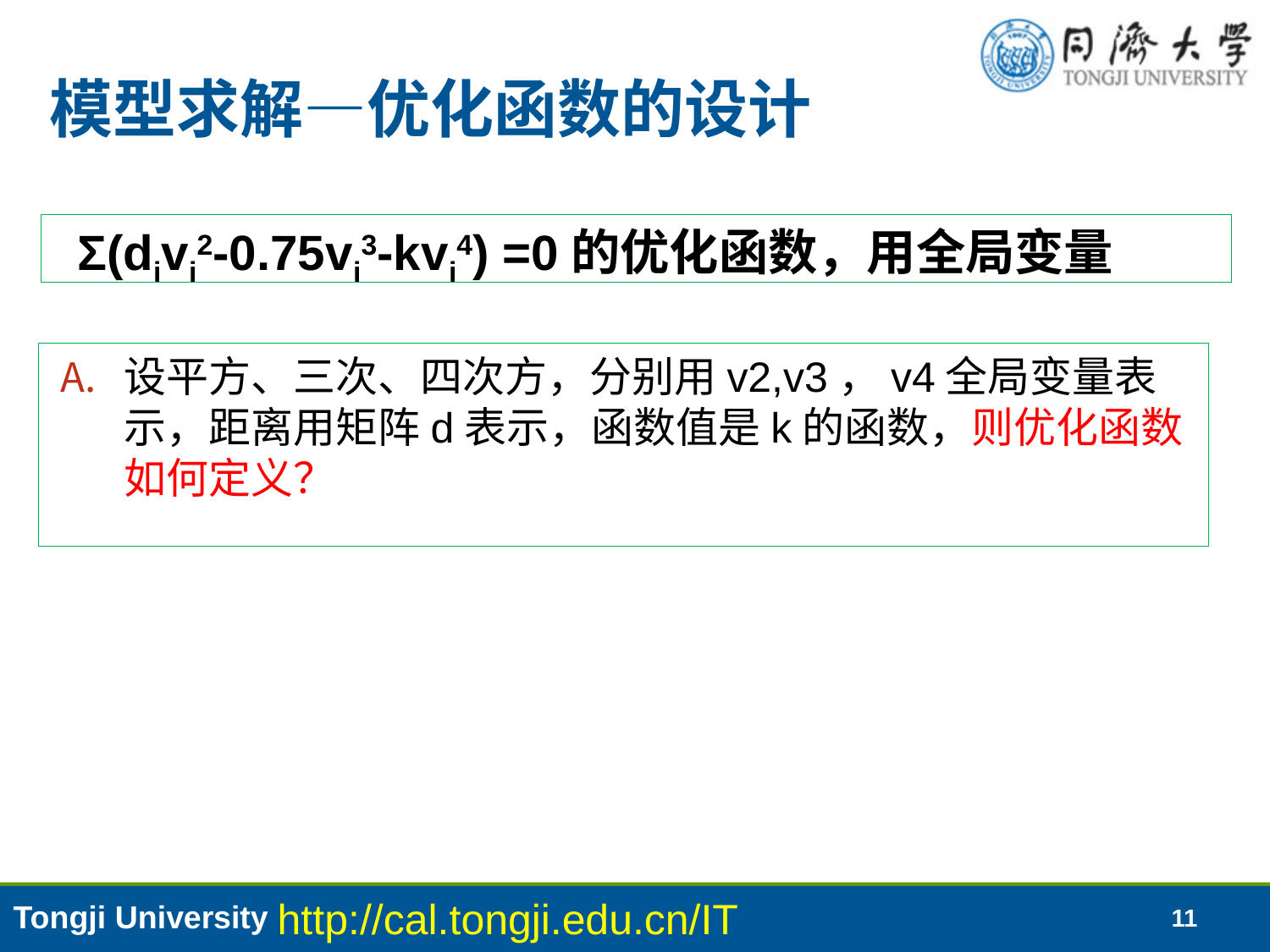

# 模型求解—优化函数的设计
 Σ(divi2-0.75vi3-kvi4) =0的优化函数，用全局变量
设平方、三次、四次方，分别用v2,v3，v4全局变量表示，距离用矩阵d表示，函数值是k的函数，则优化函数如何定义？